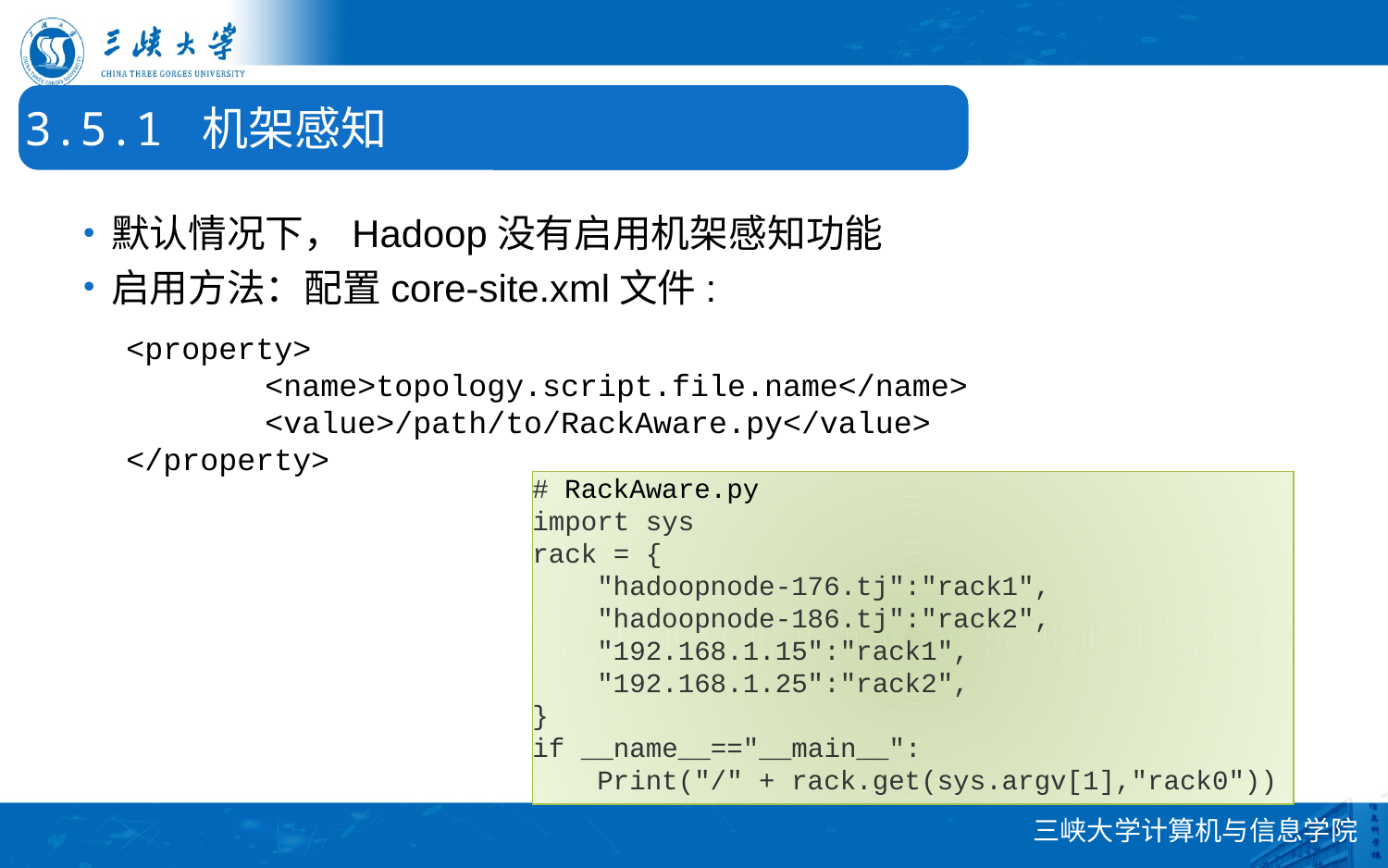

3.5.1 机架感知
默认情况下，Hadoop没有启用机架感知功能
启用方法：配置core-site.xml文件:

<property>
	<name>topology.script.file.name</name>
	<value>/path/to/RackAware.py</value>
</property>
# RackAware.py
import sys
rack = {
    "hadoopnode-176.tj":"rack1",
    "hadoopnode-186.tj":"rack2",
    "192.168.1.15":"rack1",
    "192.168.1.25":"rack2",
}
if __name__=="__main__":
    Print("/" + rack.get(sys.argv[1],"rack0"))